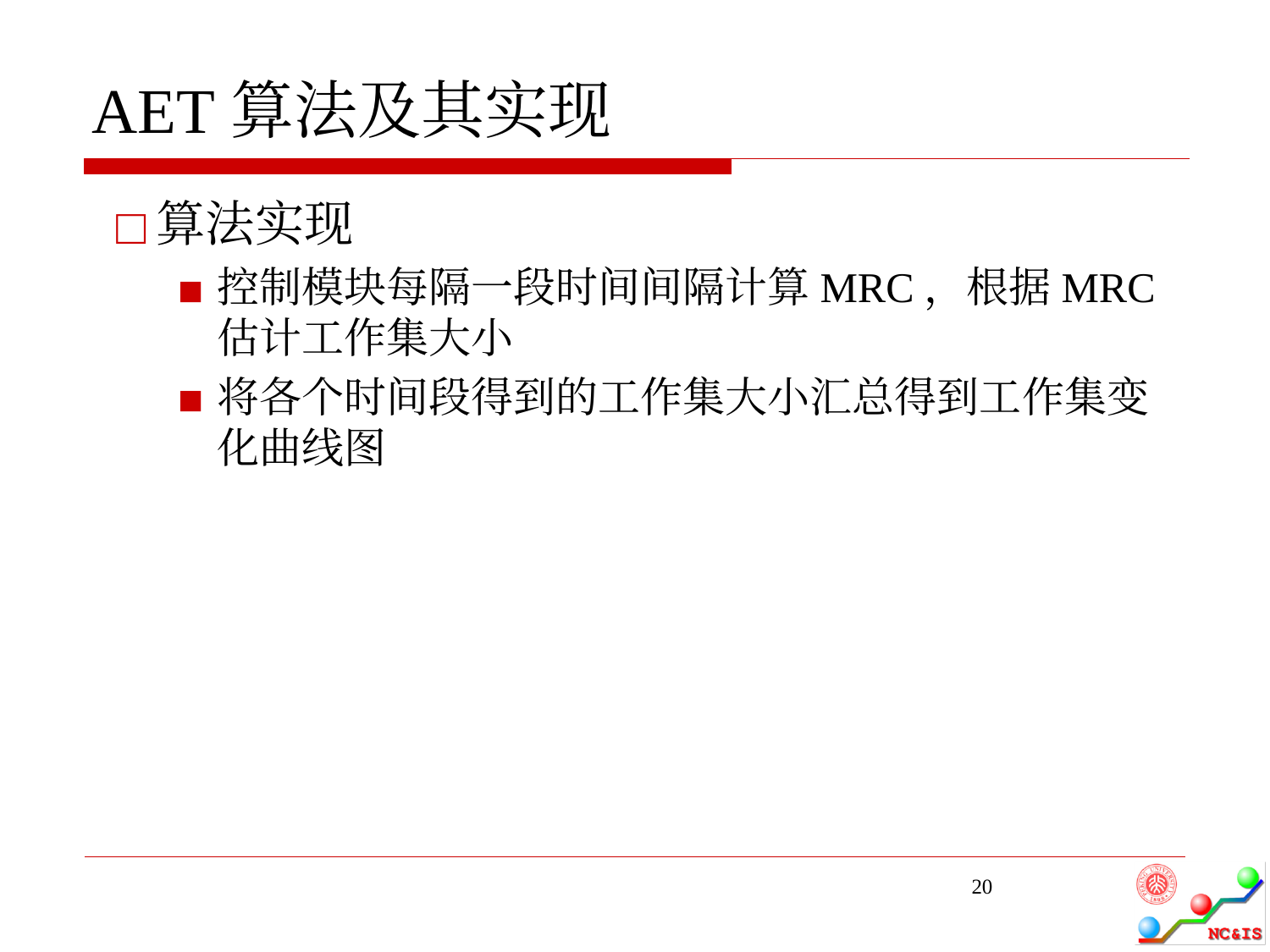

# AET算法及其实现
算法实现
控制模块每隔一段时间间隔计算MRC，根据MRC估计工作集大小
将各个时间段得到的工作集大小汇总得到工作集变化曲线图

20